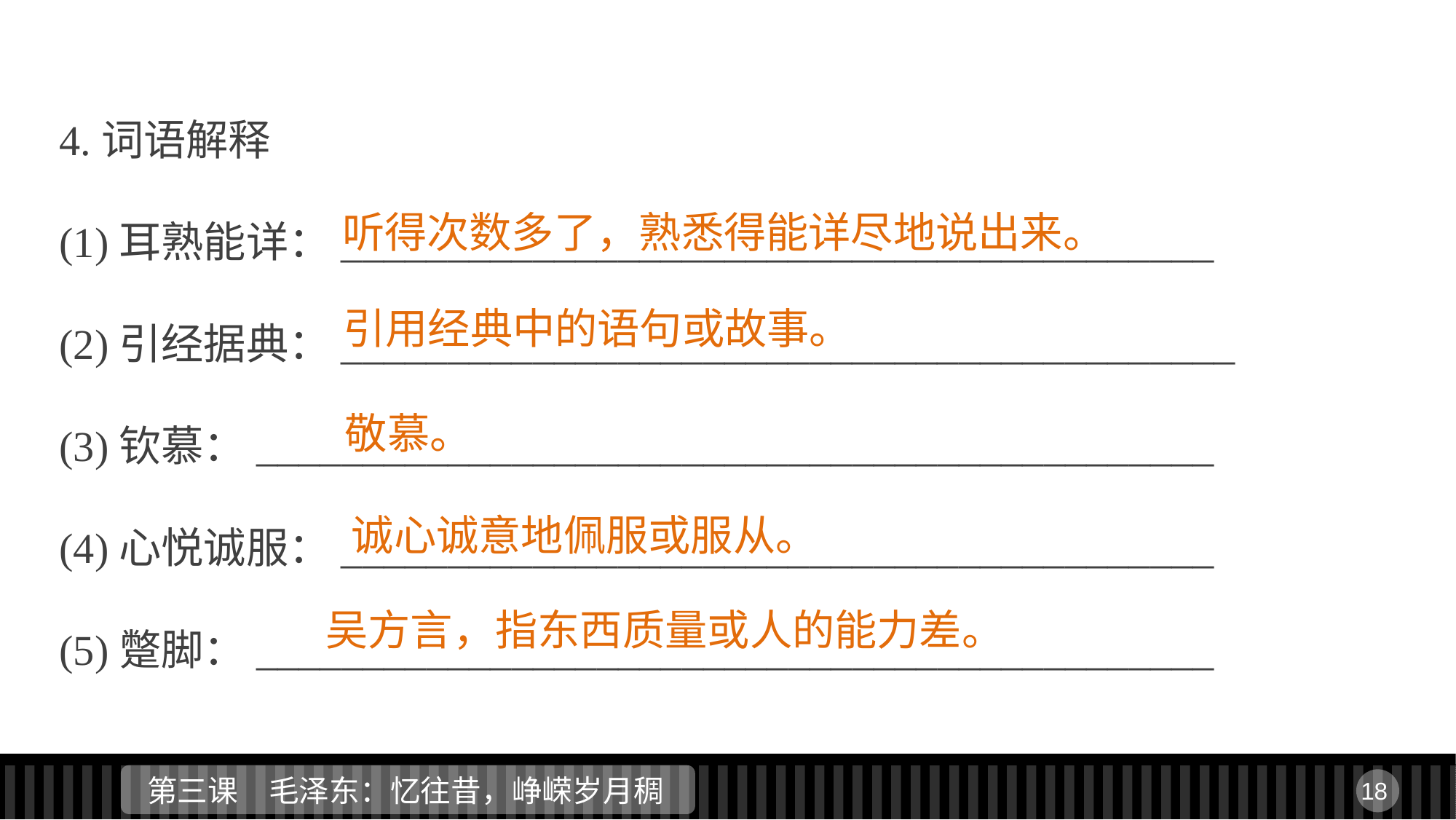

4.词语解释
(1)耳熟能详：_________________________________________
(2)引经据典：__________________________________________
(3)钦慕：_____________________________________________
(4)心悦诚服：_________________________________________
(5)蹩脚：_____________________________________________
听得次数多了，熟悉得能详尽地说出来。
引用经典中的语句或故事。
敬慕。
诚心诚意地佩服或服从。
吴方言，指东西质量或人的能力差。